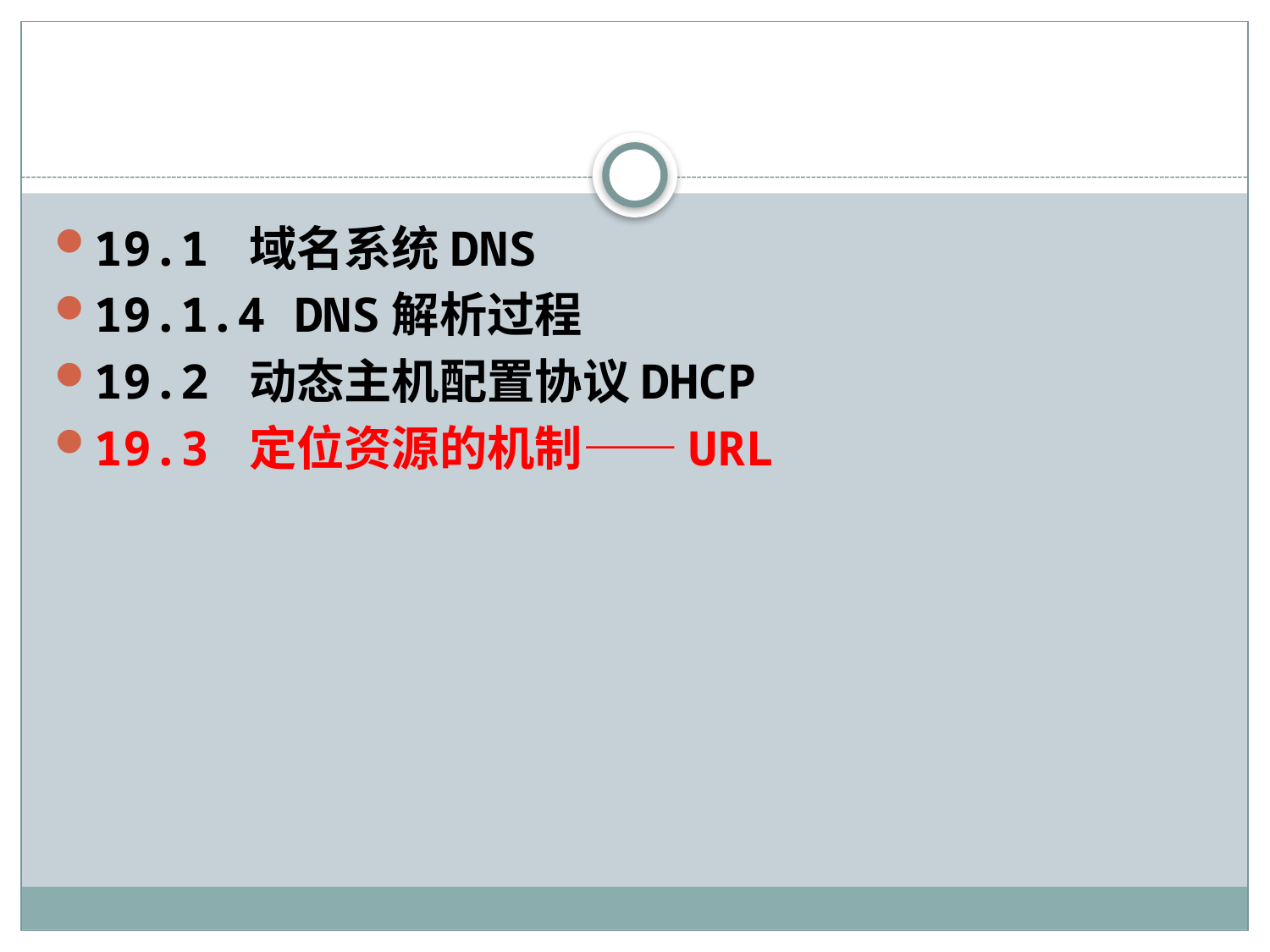

#
19.1 域名系统DNS
19.1.4 DNS解析过程
19.2 动态主机配置协议DHCP
19.3 定位资源的机制——URL